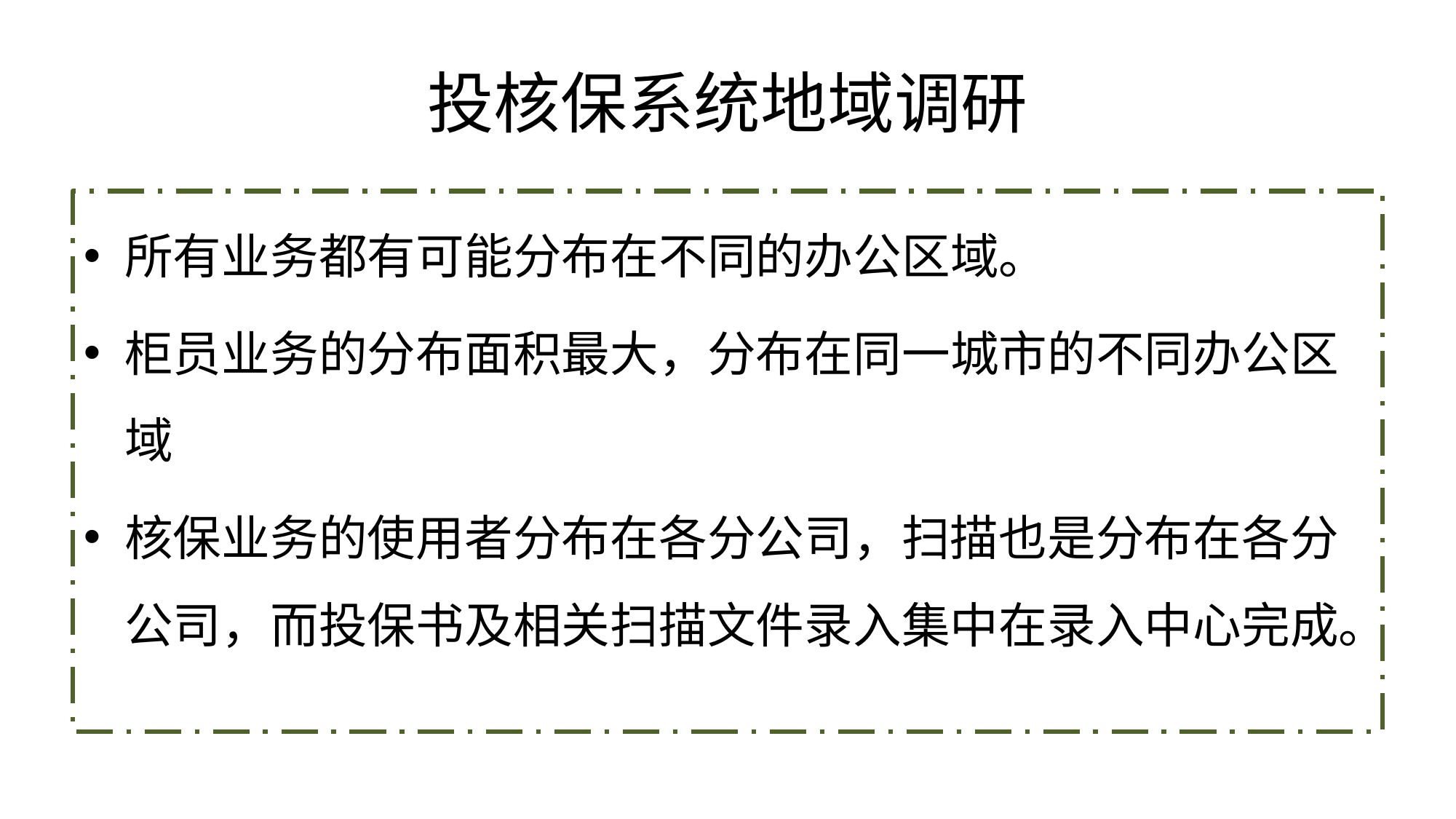

# 投核保系统地域调研
所有业务都有可能分布在不同的办公区域。
柜员业务的分布面积最大，分布在同一城市的不同办公区域
核保业务的使用者分布在各分公司，扫描也是分布在各分公司，而投保书及相关扫描文件录入集中在录入中心完成。